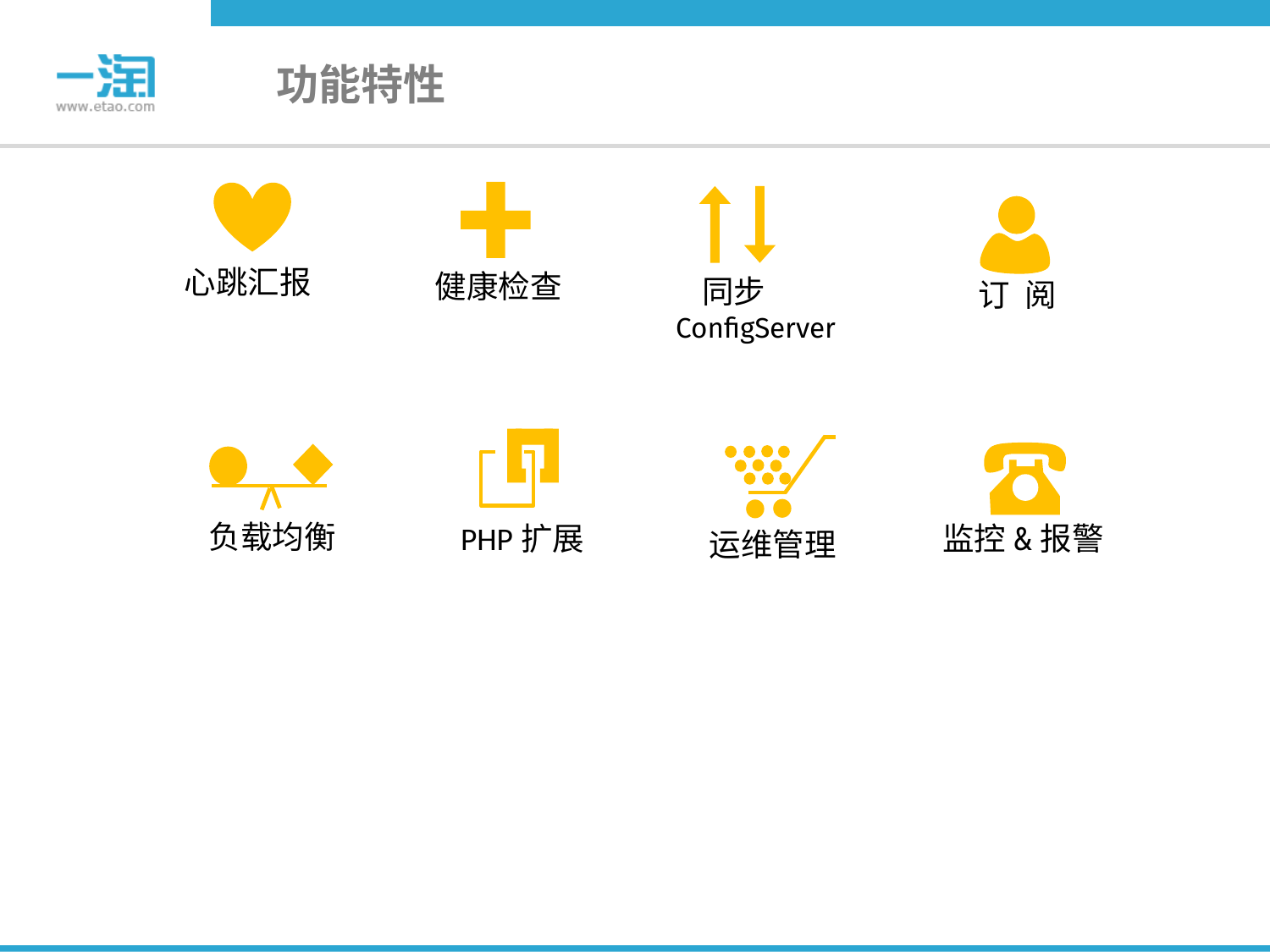

# 功能特性

健康检查

心跳汇报

同步ConfigServer
订  阅

负载均衡
PHP扩展
监控&报警
运维管理